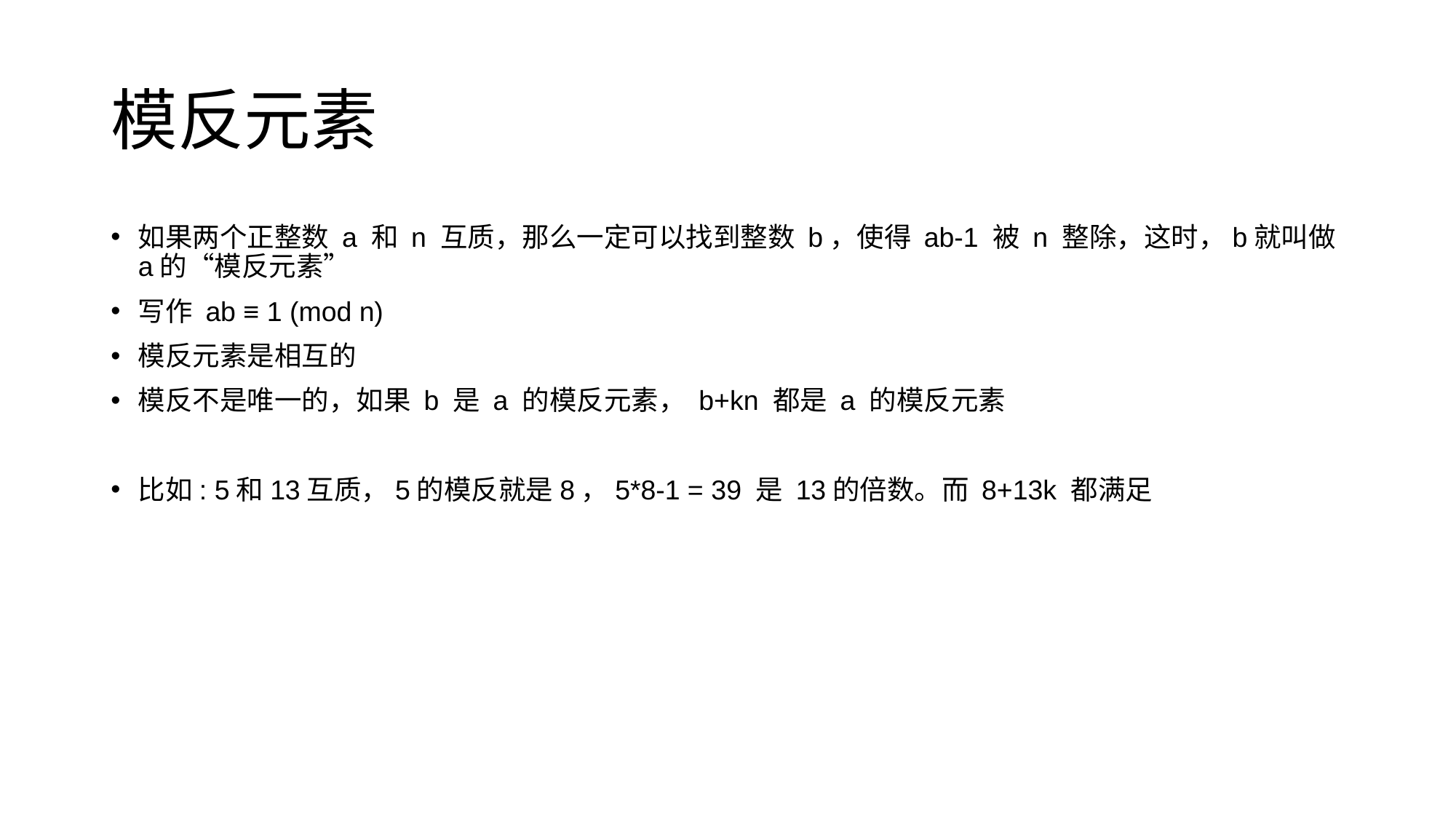

# 模反元素
如果两个正整数 a 和 n 互质，那么一定可以找到整数 b，使得 ab-1 被 n 整除，这时，b就叫做a的“模反元素”
写作 ab ≡ 1 (mod n)
模反元素是相互的
模反不是唯一的，如果 b 是 a 的模反元素， b+kn 都是 a 的模反元素

比如: 5和13互质，5的模反就是8，5*8-1 = 39 是 13的倍数。而 8+13k 都满足